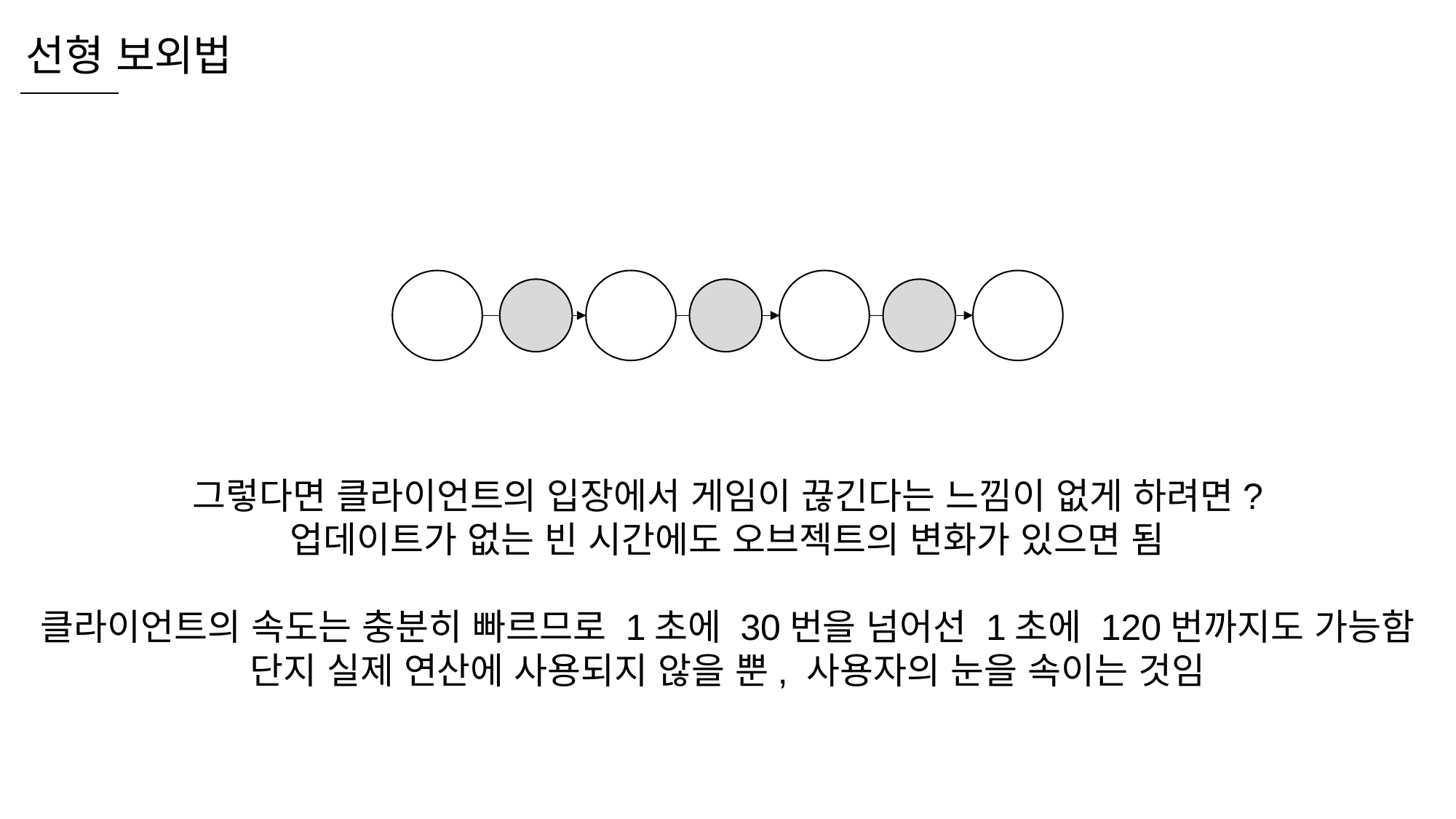

선형 보외법

그렇다면 클라이언트의 입장에서 게임이 끊긴다는 느낌이 없게 하려면?
업데이트가 없는 빈 시간에도 오브젝트의 변화가 있으면 됨

클라이언트의 속도는 충분히 빠르므로 1초에 30번을 넘어선 1초에 120번까지도 가능함
단지 실제 연산에 사용되지 않을 뿐, 사용자의 눈을 속이는 것임